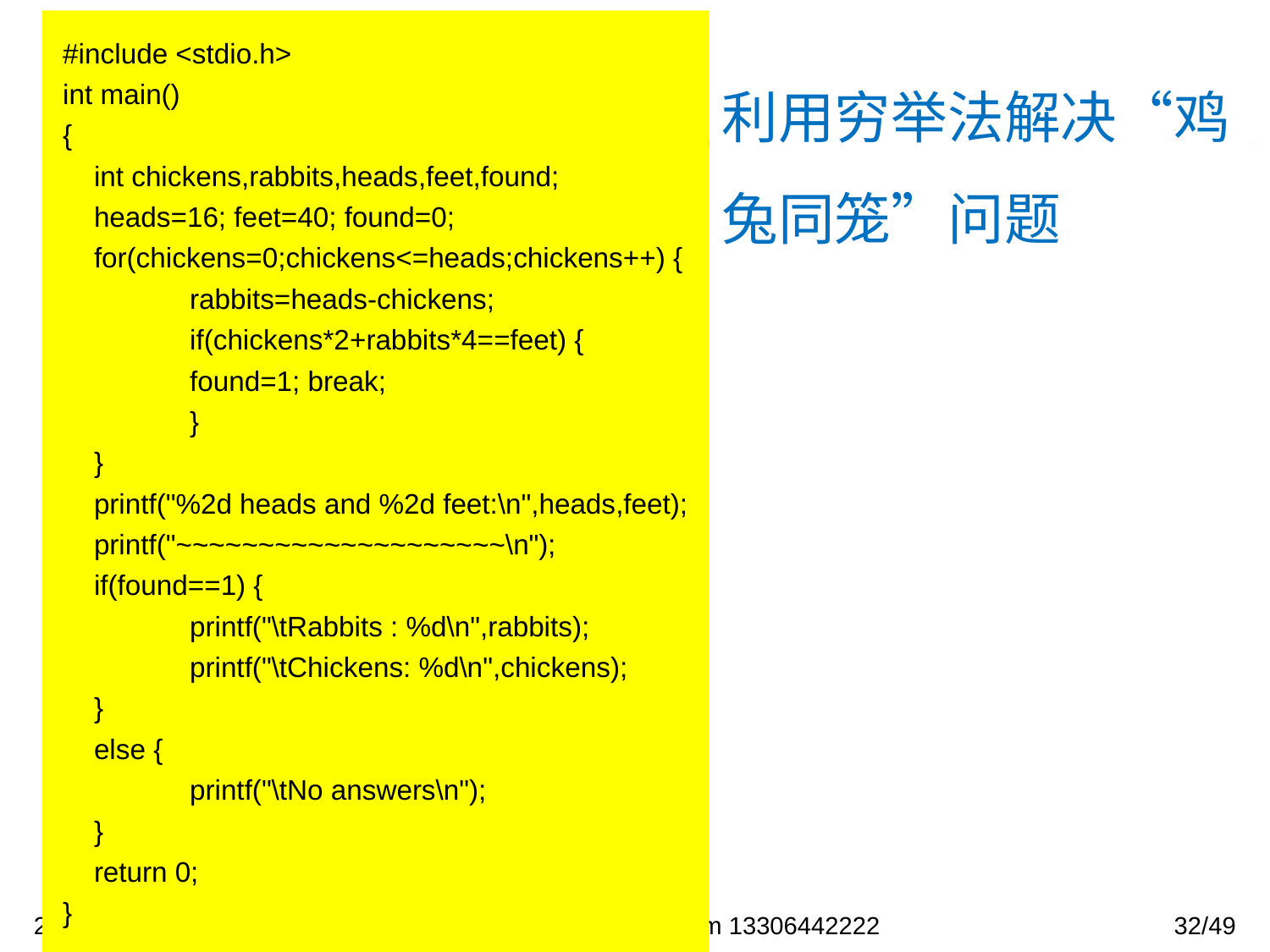

#include <stdio.h>
int main()
{
    int chickens,rabbits,heads,feet,found;
    heads=16; feet=40; found=0;
    for(chickens=0;chickens<=heads;chickens++) {
	rabbits=heads-chickens;
	if(chickens*2+rabbits*4==feet) {
	found=1; break;
	}
    }
    printf("%2d heads and %2d feet:\n",heads,feet);
    printf("~~~~~~~~~~~~~~~~~~~~\n");
    if(found==1) {
	printf("\tRabbits : %d\n",rabbits);
	printf("\tChickens: %d\n",chickens);
    }
    else {
	printf("\tNo answers\n");
    }
    return 0;
}
利用穷举法解决“鸡兔同笼”问题
2023/10/31
王化雨 whuayu000@163.com 13306442222
32/49